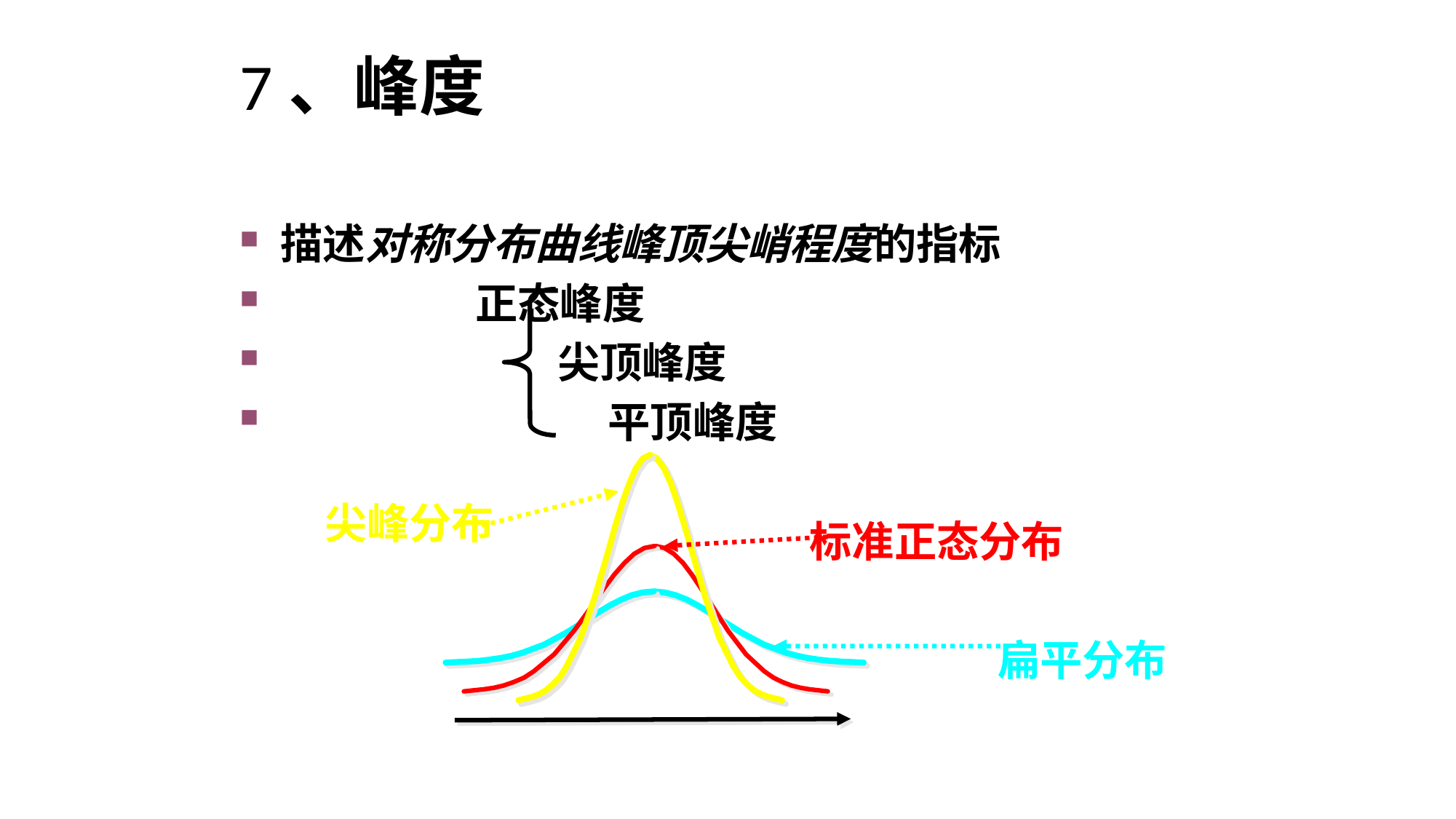

# 7、峰度
描述对称分布曲线峰顶尖峭程度的指标
峰度的       正态峰度
		     尖顶峰度
			平顶峰度

尖峰分布

标准正态分布

扁平分布